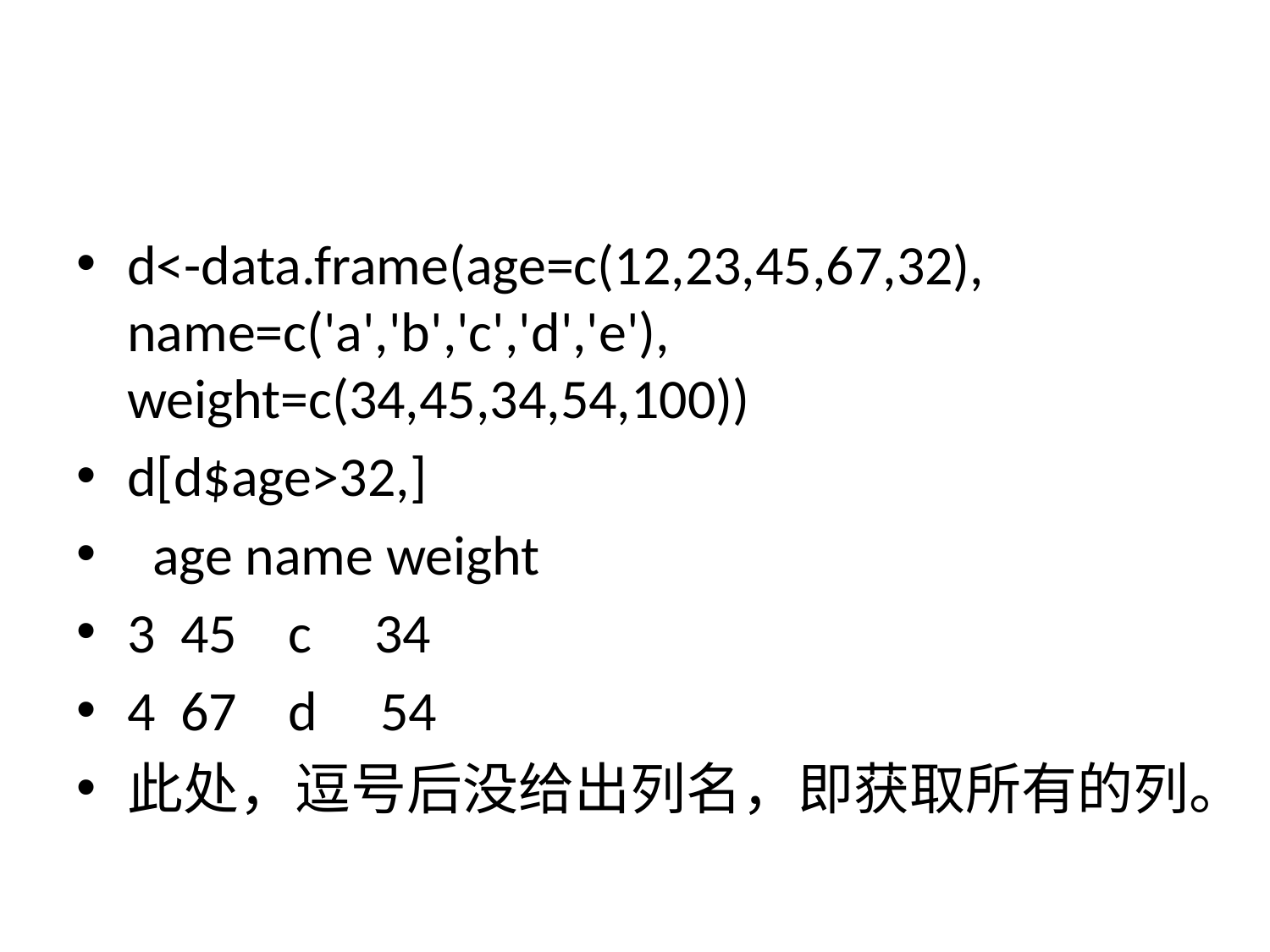

#
d<-data.frame(age=c(12,23,45,67,32), name=c('a','b','c','d','e'), weight=c(34,45,34,54,100))
d[d$age>32,]
  age name weight
3  45    c     34
4  67    d     54
此处，逗号后没给出列名，即获取所有的列。